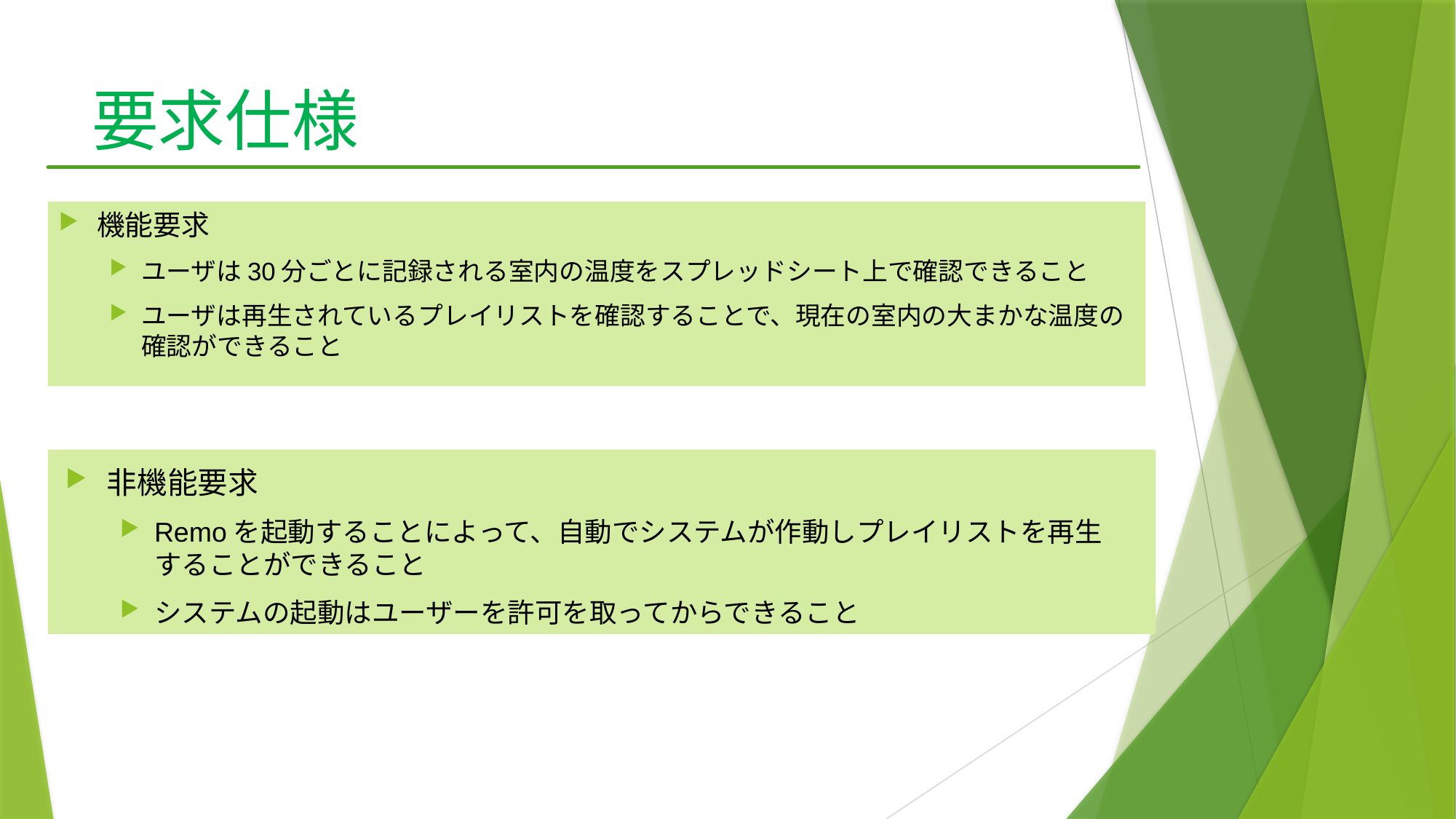

# 要求仕様

機能要求
ユーザは30分ごとに記録される室内の温度をスプレッドシート上で確認できること
ユーザは再生されているプレイリストを確認することで、現在の室内の大まかな温度の確認ができること

非機能要求
Remoを起動することによって、自動でシステムが作動しプレイリストを再生することができること
システムの起動はユーザーを許可を取ってからできること